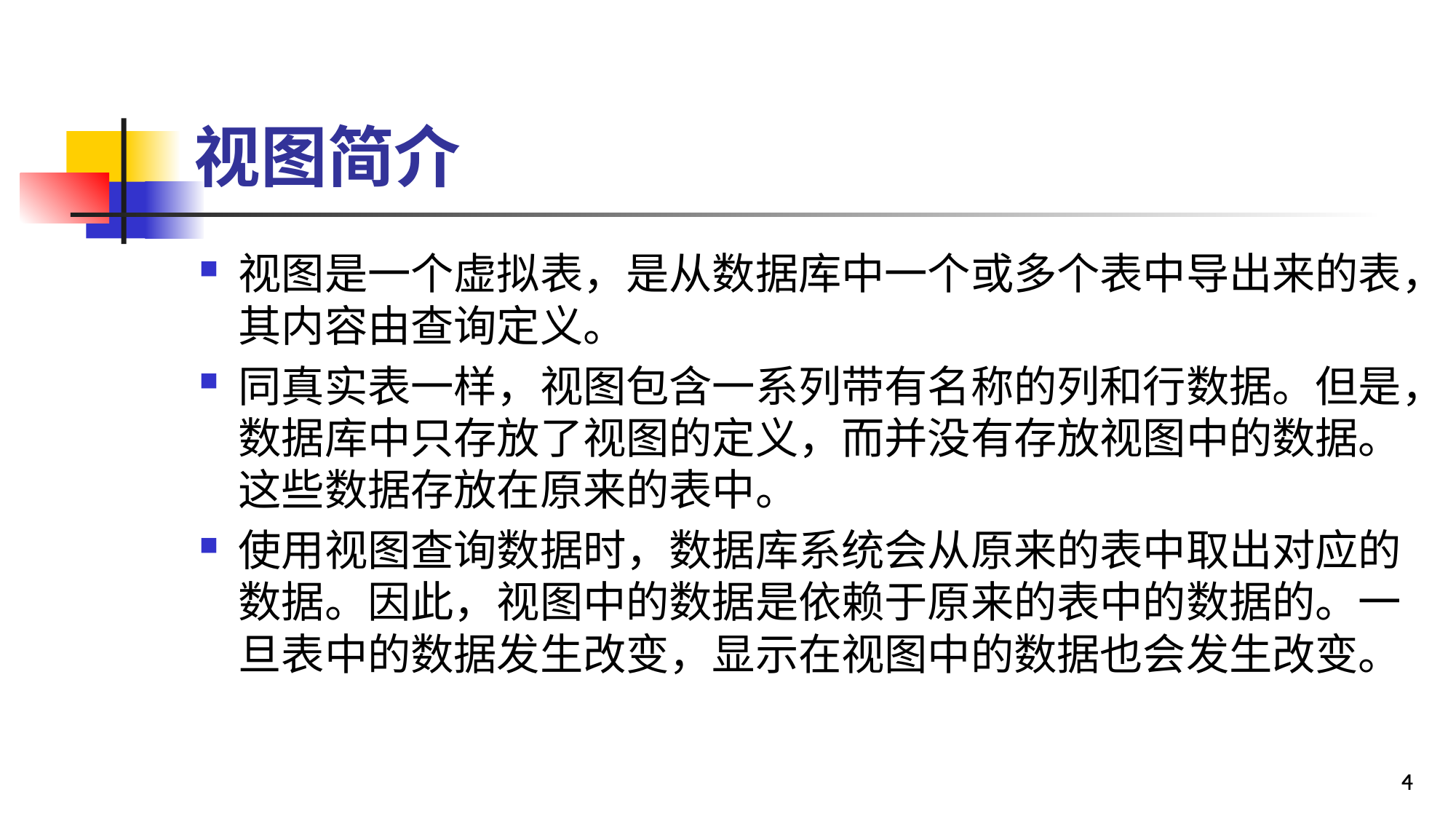

# 视图简介
视图是一个虚拟表，是从数据库中一个或多个表中导出来的表，其内容由查询定义。
同真实表一样，视图包含一系列带有名称的列和行数据。但是，数据库中只存放了视图的定义，而并没有存放视图中的数据。这些数据存放在原来的表中。
使用视图查询数据时，数据库系统会从原来的表中取出对应的数据。因此，视图中的数据是依赖于原来的表中的数据的。一旦表中的数据发生改变，显示在视图中的数据也会发生改变。

4